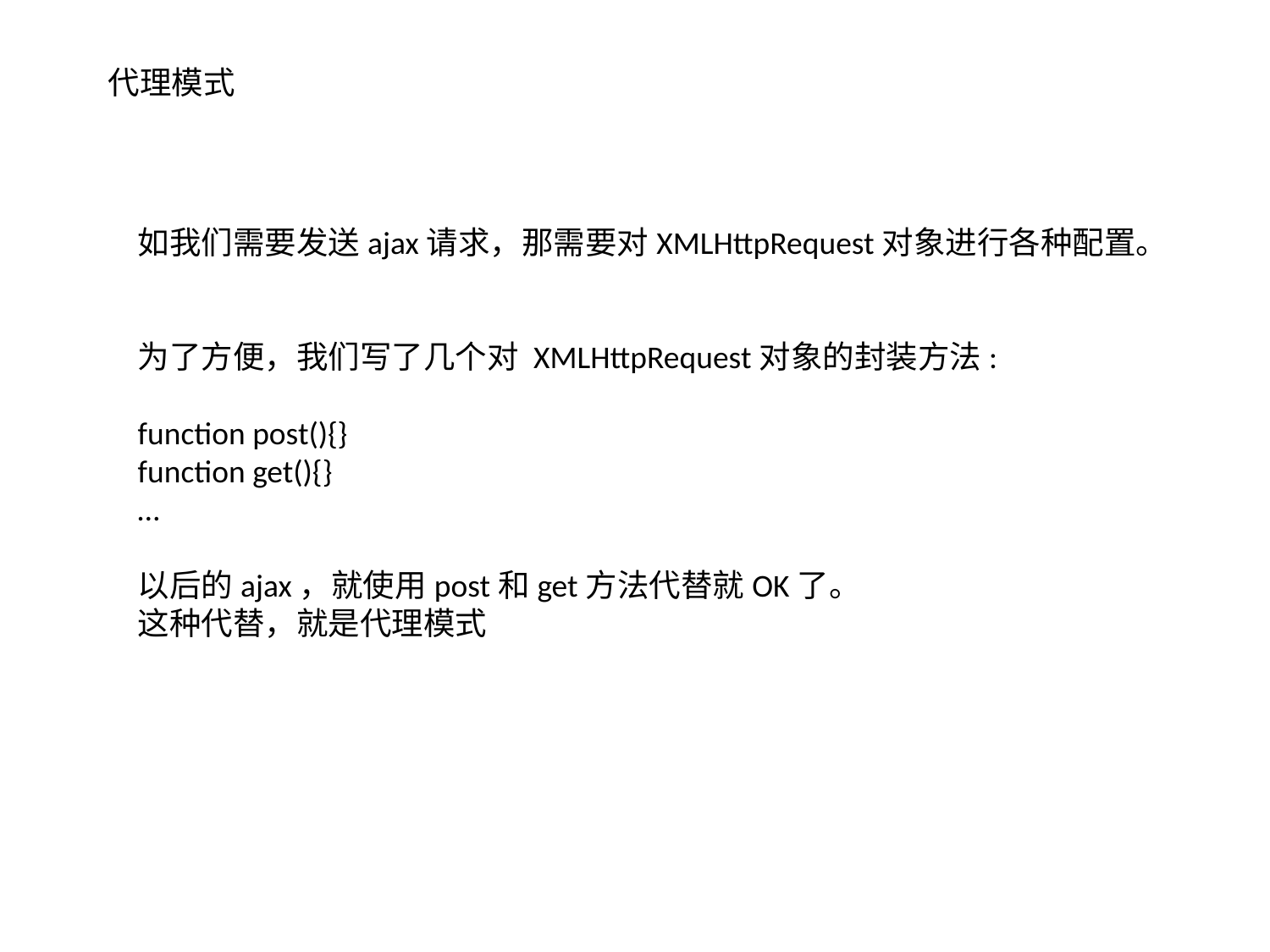

代理模式
如我们需要发送ajax请求，那需要对XMLHttpRequest对象进行各种配置。

为了方便，我们写了几个对 XMLHttpRequest对象的封装方法:

function post(){}
function get(){}
…

以后的ajax，就使用post和get方法代替就OK了。
这种代替，就是代理模式